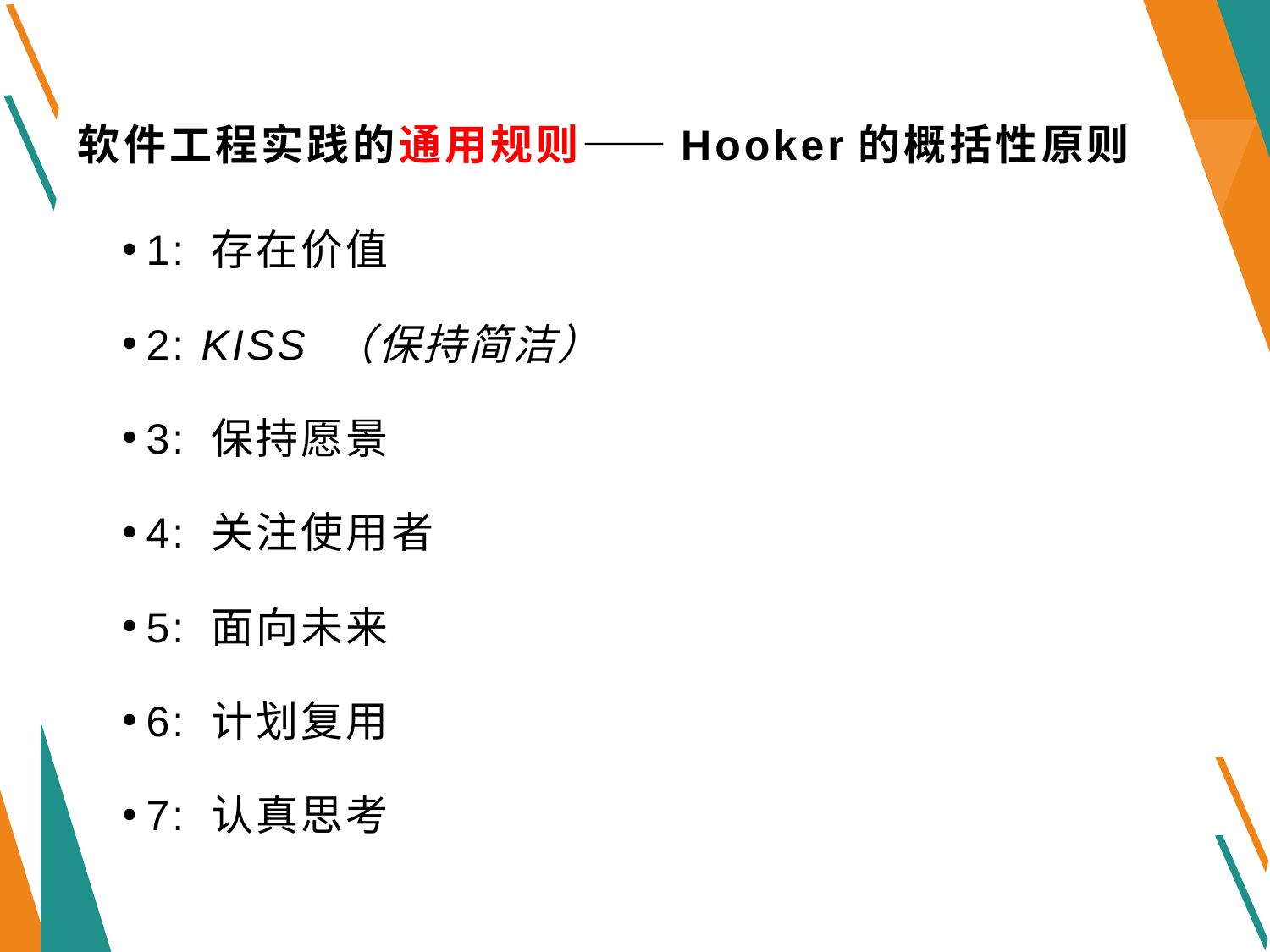

# 软件工程实践的通用规则——Hooker的概括性原则
1: 存在价值
2: KISS （保持简洁）
3: 保持愿景
4: 关注使用者
5: 面向未来
6: 计划复用
7: 认真思考
10